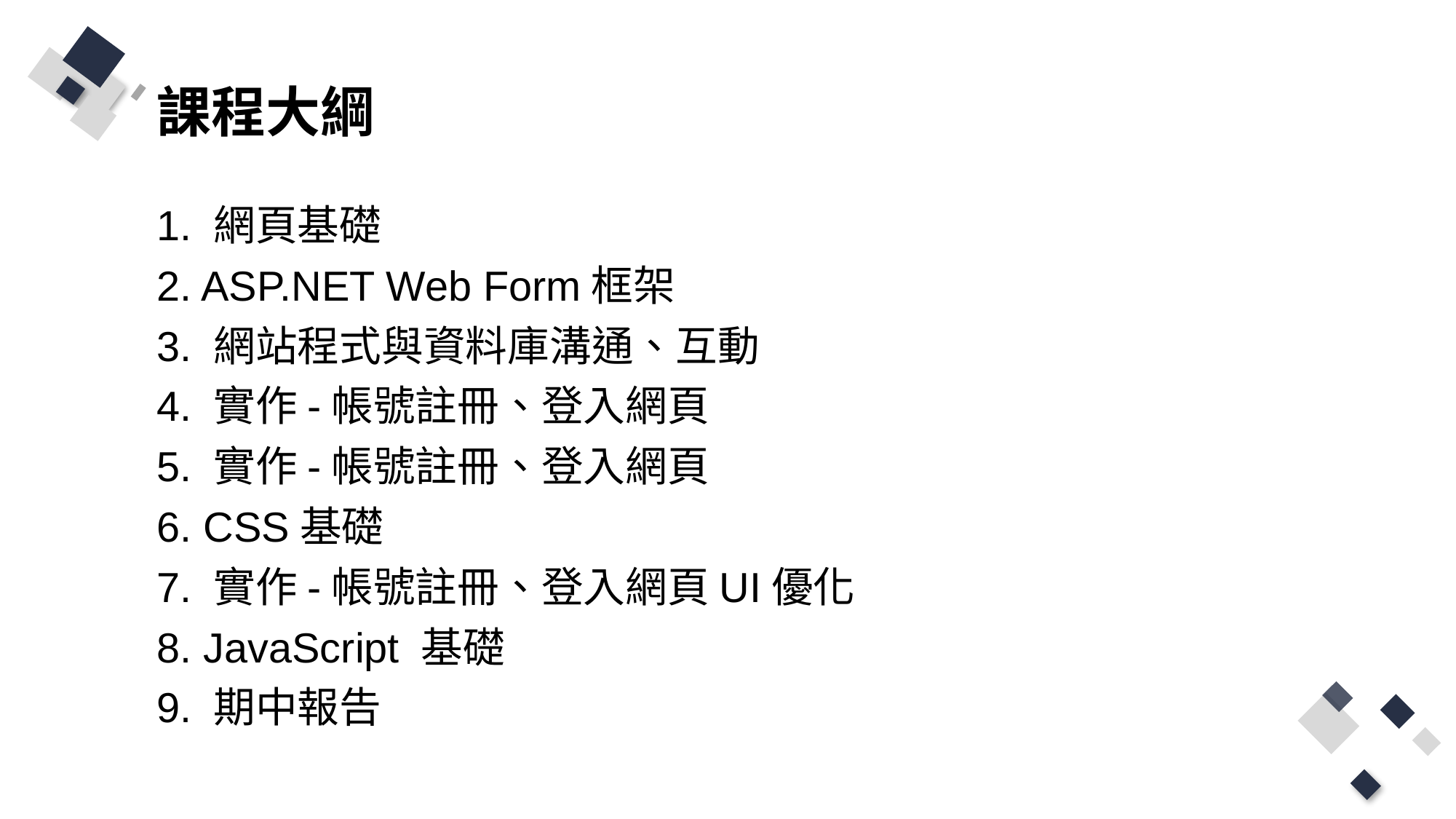

# 課程大綱
1. 網頁基礎
2. ASP.NET Web Form框架
3. 網站程式與資料庫溝通、互動
4. 實作-帳號註冊、登入網頁
5. 實作-帳號註冊、登入網頁
6. CSS基礎
7. 實作-帳號註冊、登入網頁UI優化
8. JavaScript 基礎
9. 期中報告